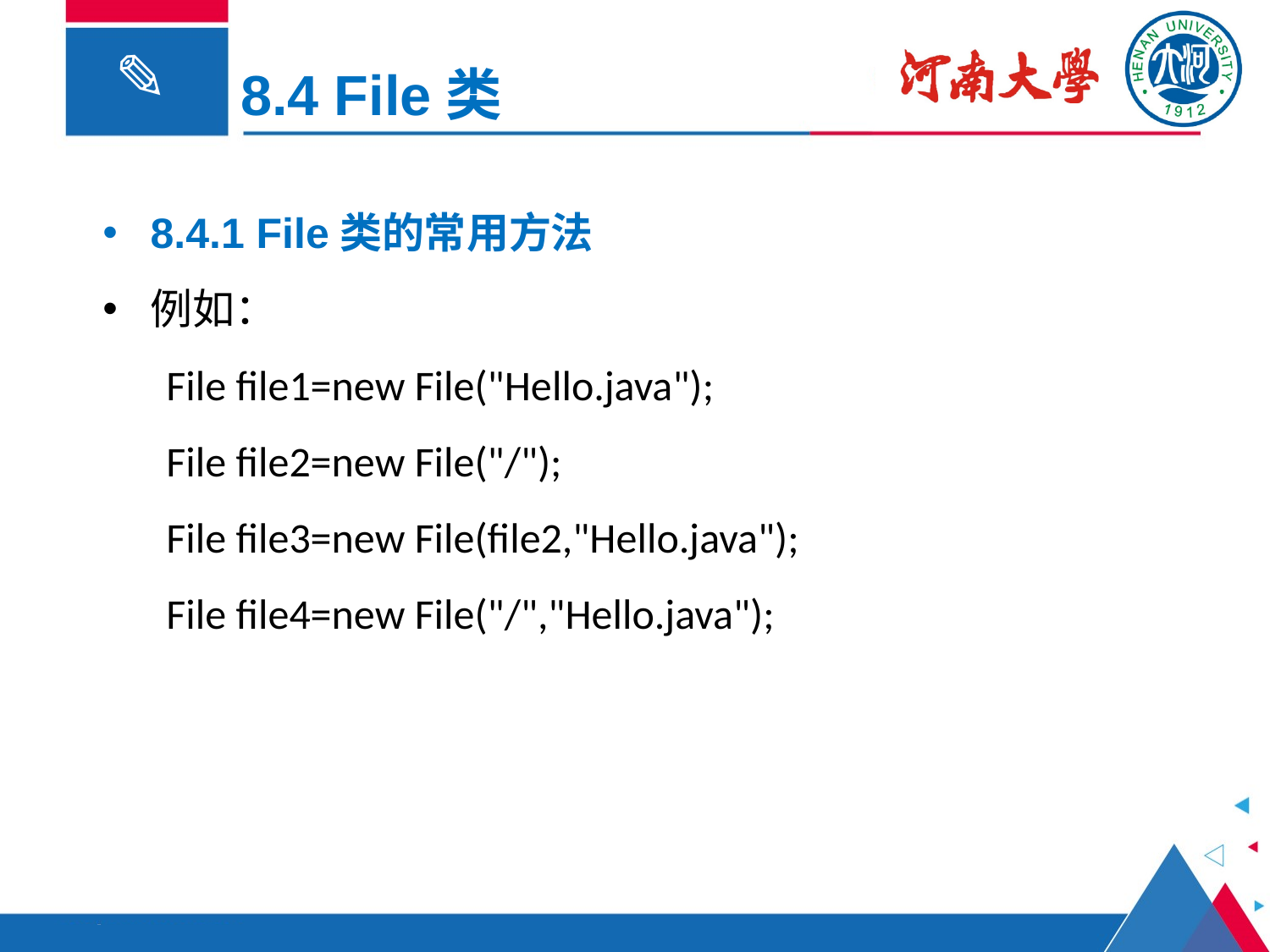

8.4 File类
8.4.1 File类的常用方法
例如：
File file1=new File("Hello.java");
File file2=new File("/");
File file3=new File(file2,"Hello.java");
File file4=new File("/","Hello.java");